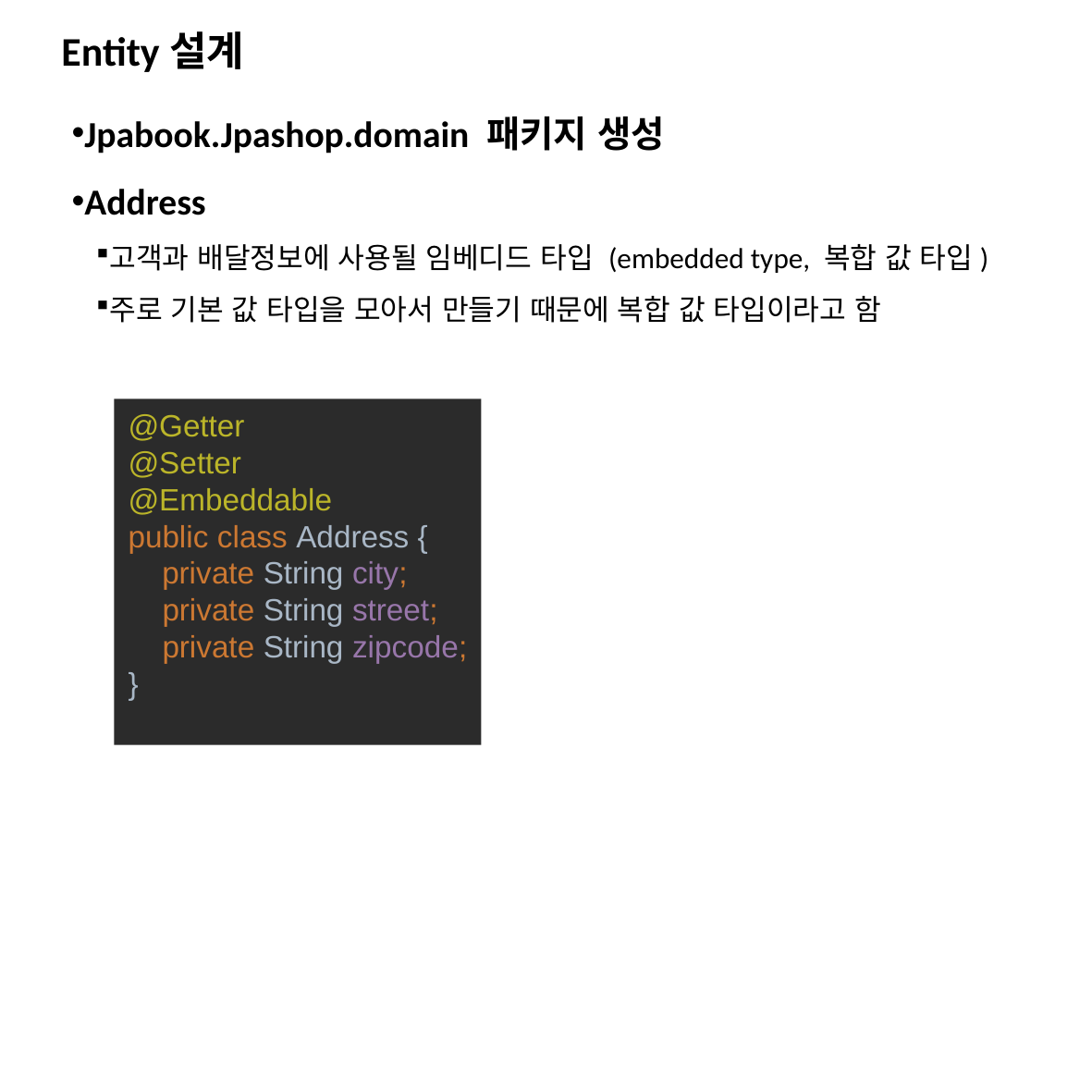

# Entity설계
Jpabook.Jpashop.domain 패키지 생성
Address
고객과 배달정보에 사용될 임베디드 타입 (embedded type, 복합 값 타입)
주로 기본 값 타입을 모아서 만들기 때문에 복합 값 타입이라고 함

@Getter
@Setter
@Embeddable
public class Address {
    private String city;
    private String street;
    private String zipcode;
}